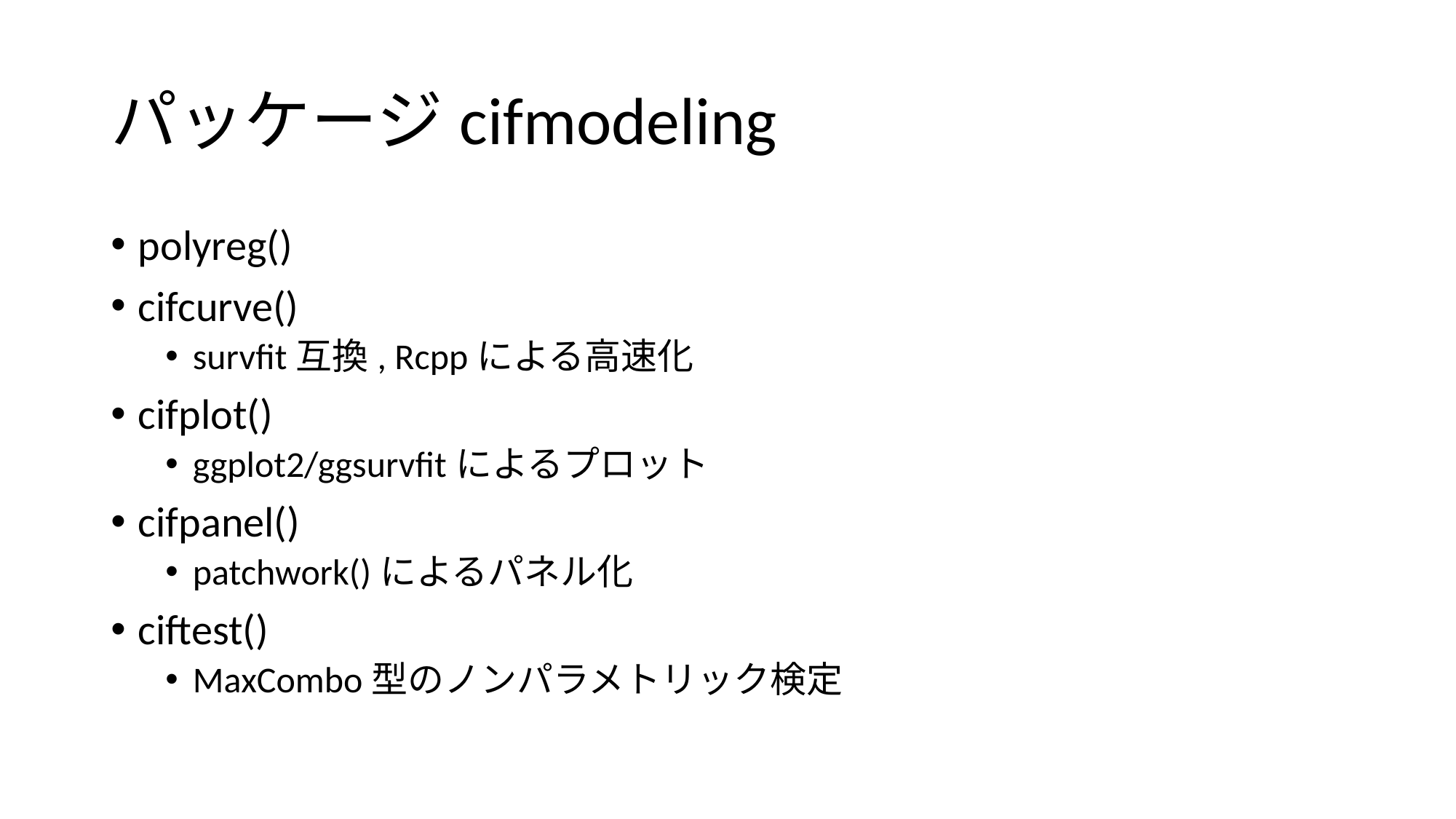

# パッケージcifmodeling
polyreg()
cifcurve()
survfit互換, Rcppによる高速化
cifplot()
ggplot2/ggsurvfitによるプロット
cifpanel()
patchwork()によるパネル化
ciftest()
MaxCombo型のノンパラメトリック検定